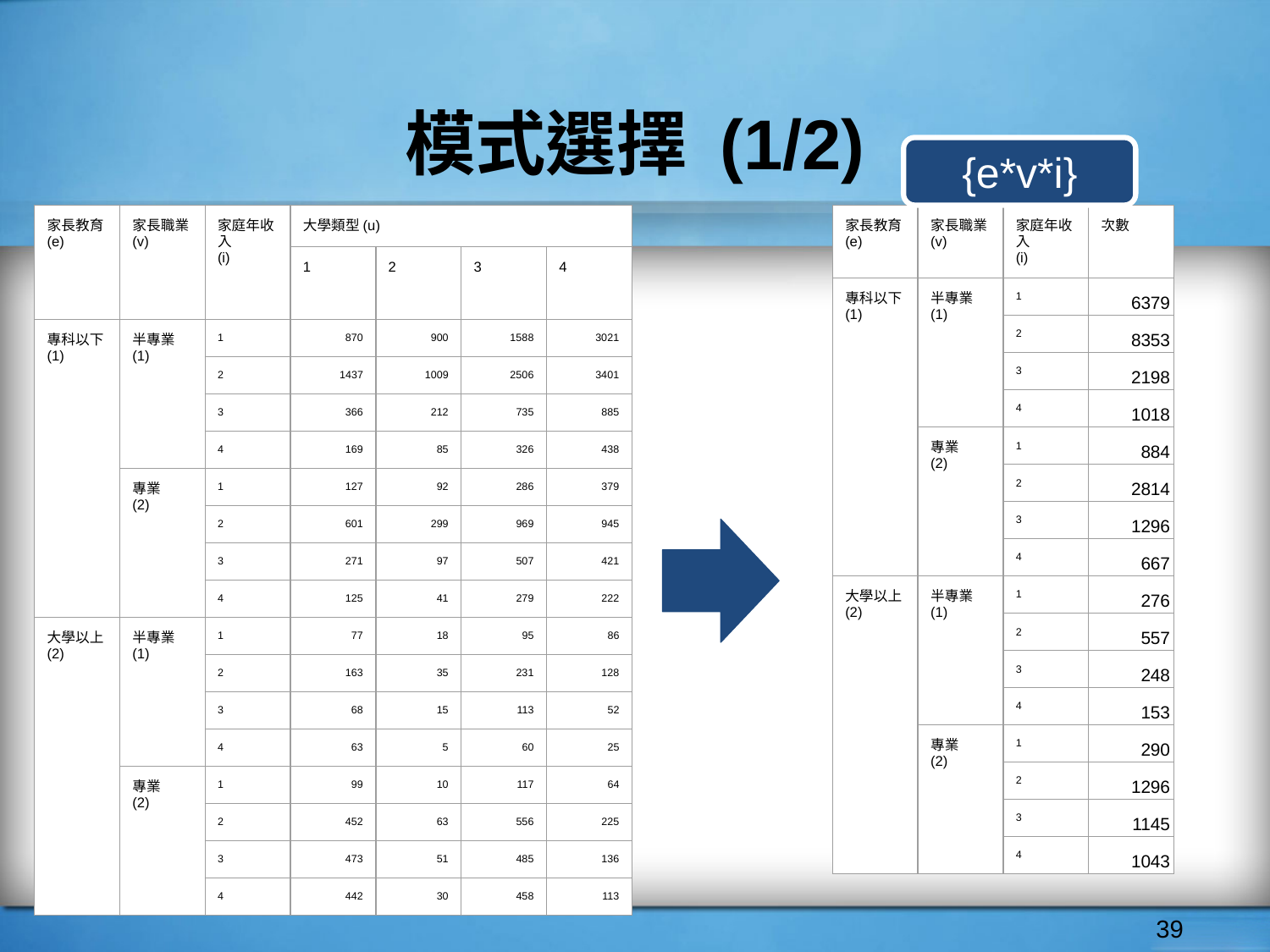

# 模式選擇 (1/2)
{e*v*i}
| 家長教育 (e) | 家長職業 (v) | 家庭年收入 (i) | 大學類型(u) |  |  |  |
| --- | --- | --- | --- | --- | --- | --- |
|  |  |  | 1 | 2 | 3 | 4 |
| 專科以下 (1) | 半專業 (1) | 1 | 870 | 900 | 1588 | 3021 |
|  |  | 2 | 1437 | 1009 | 2506 | 3401 |
|  |  | 3 | 366 | 212 | 735 | 885 |
|  |  | 4 | 169 | 85 | 326 | 438 |
|  | 專業 (2) | 1 | 127 | 92 | 286 | 379 |
|  |  | 2 | 601 | 299 | 969 | 945 |
|  |  | 3 | 271 | 97 | 507 | 421 |
|  |  | 4 | 125 | 41 | 279 | 222 |
| 大學以上 (2) | 半專業 (1) | 1 | 77 | 18 | 95 | 86 |
|  |  | 2 | 163 | 35 | 231 | 128 |
|  |  | 3 | 68 | 15 | 113 | 52 |
|  |  | 4 | 63 | 5 | 60 | 25 |
|  | 專業 (2) | 1 | 99 | 10 | 117 | 64 |
|  |  | 2 | 452 | 63 | 556 | 225 |
|  |  | 3 | 473 | 51 | 485 | 136 |
|  |  | 4 | 442 | 30 | 458 | 113 |
| 家長教育 (e) | 家長職業 (v) | 家庭年收入 (i) | 次數 |
| --- | --- | --- | --- |
| 專科以下 (1) | 半專業 (1) | 1 | 6379 |
|  |  | 2 | 8353 |
|  |  | 3 | 2198 |
|  |  | 4 | 1018 |
|  | 專業 (2) | 1 | 884 |
|  |  | 2 | 2814 |
|  |  | 3 | 1296 |
|  |  | 4 | 667 |
| 大學以上 (2) | 半專業 (1) | 1 | 276 |
|  |  | 2 | 557 |
|  |  | 3 | 248 |
|  |  | 4 | 153 |
|  | 專業 (2) | 1 | 290 |
|  |  | 2 | 1296 |
|  |  | 3 | 1145 |
|  |  | 4 | 1043 |

39